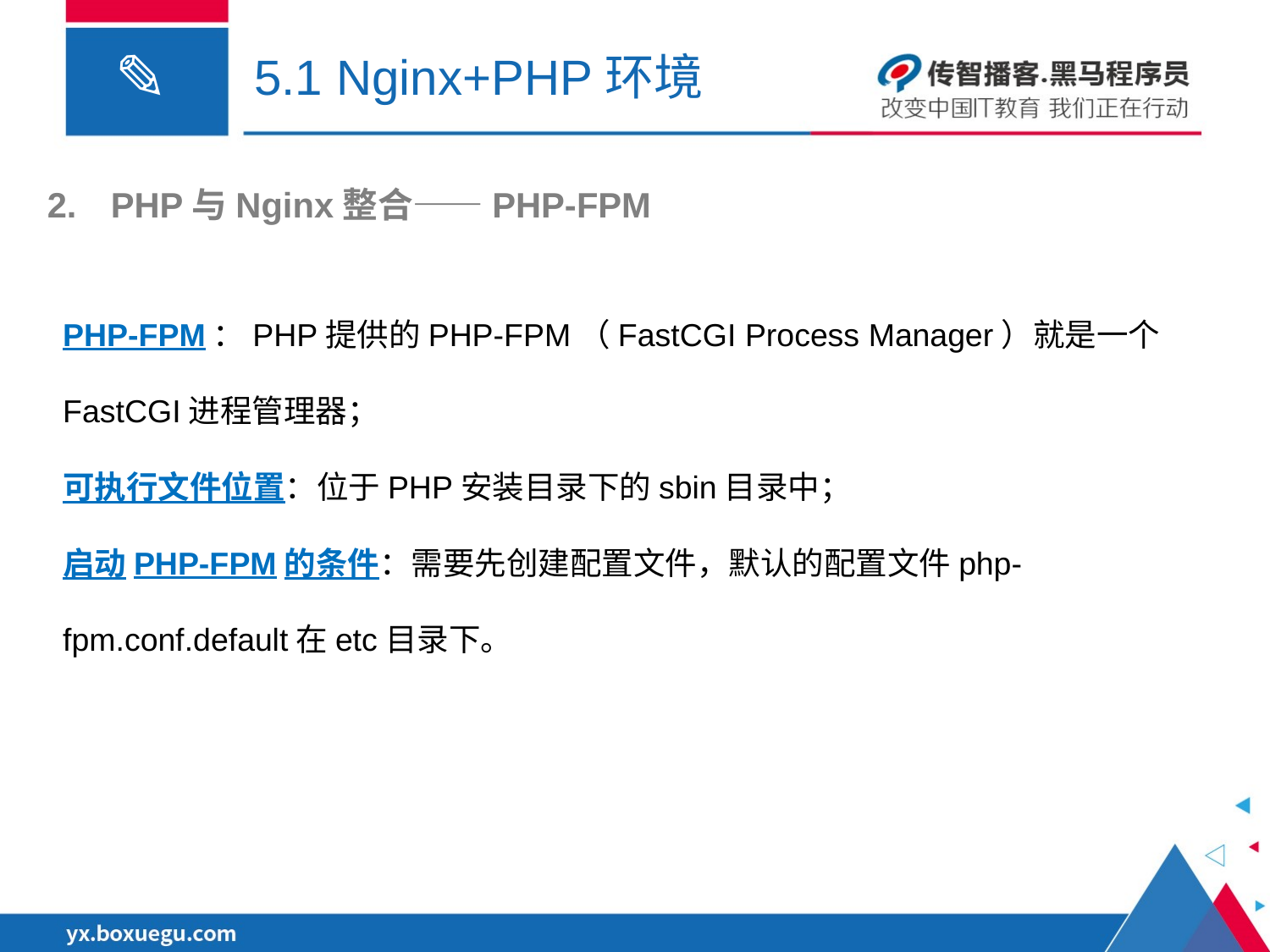

# 5.1 Nginx+PHP环境
PHP与Nginx整合——PHP-FPM
PHP-FPM：PHP提供的PHP-FPM（FastCGI Process Manager）就是一个FastCGI进程管理器；
可执行文件位置：位于PHP安装目录下的sbin目录中；
启动PHP-FPM的条件：需要先创建配置文件，默认的配置文件php-fpm.conf.default在etc目录下。